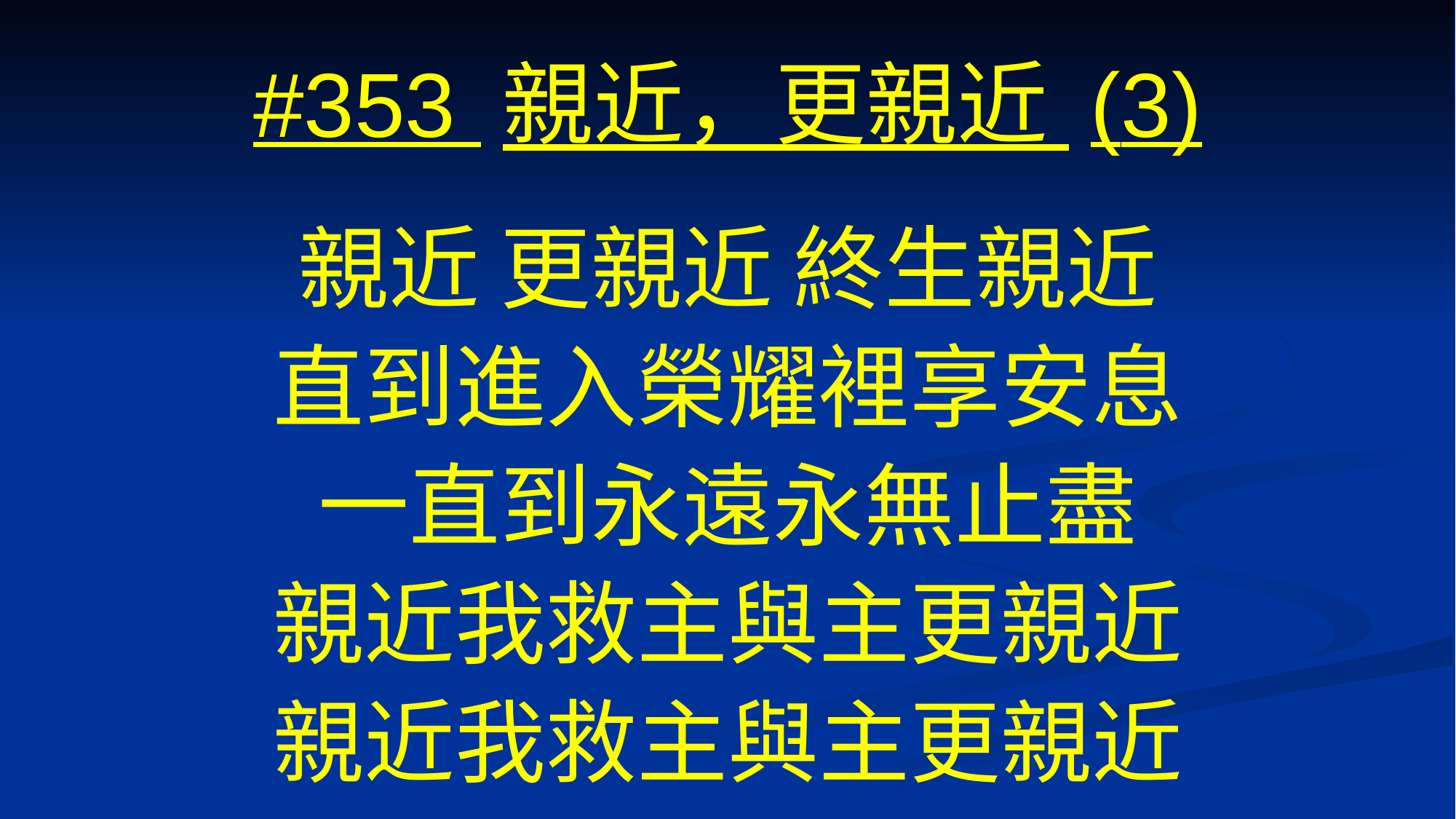

# #353 親近，更親近 (3)
親近 更親近 終生親近
直到進入榮耀裡享安息
一直到永遠永無止盡
親近我救主與主更親近
親近我救主與主更親近